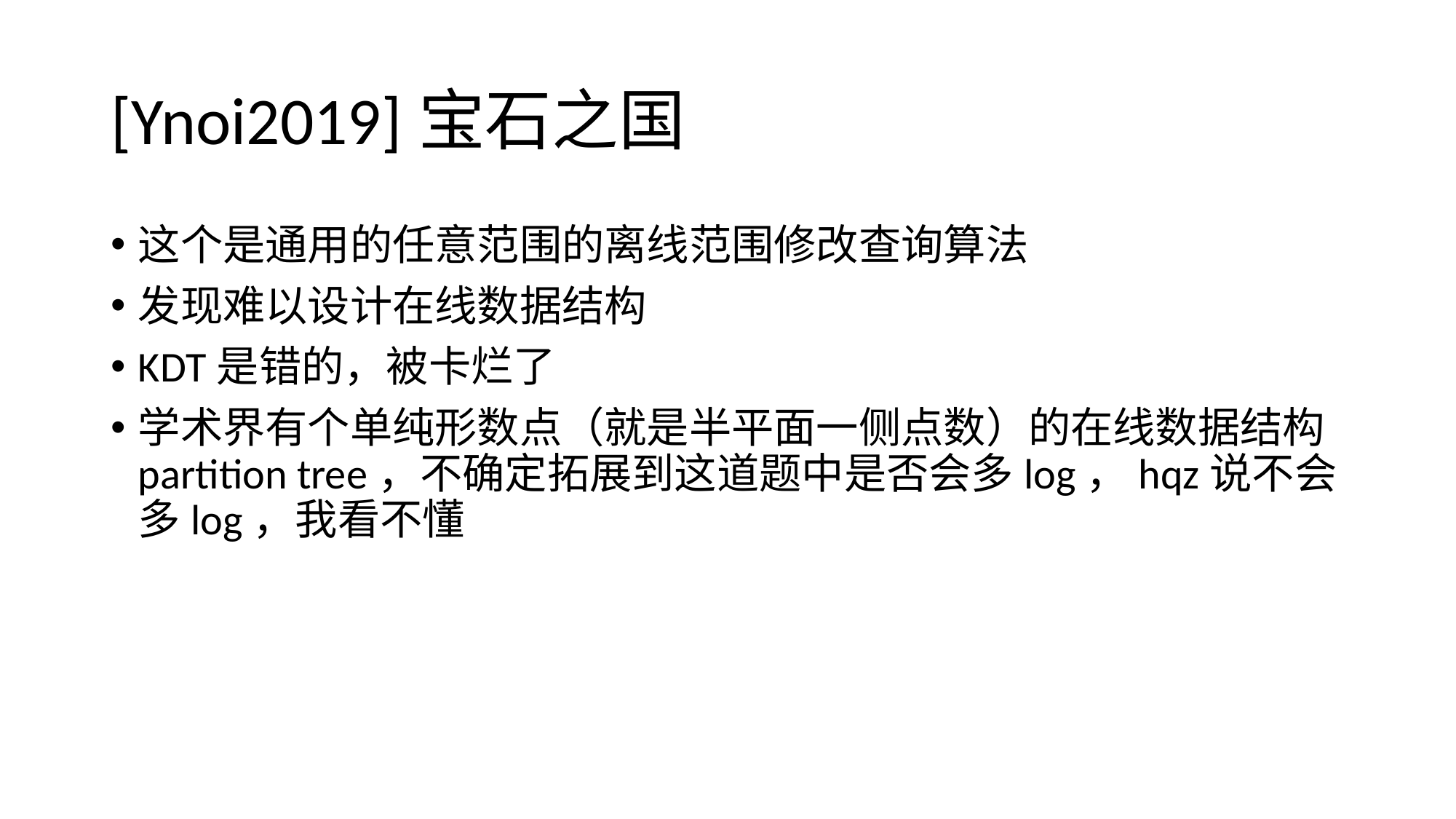

# [Ynoi2019]宝石之国
这个是通用的任意范围的离线范围修改查询算法
发现难以设计在线数据结构
KDT是错的，被卡烂了
学术界有个单纯形数点（就是半平面一侧点数）的在线数据结构partition tree，不确定拓展到这道题中是否会多log，hqz说不会多log，我看不懂